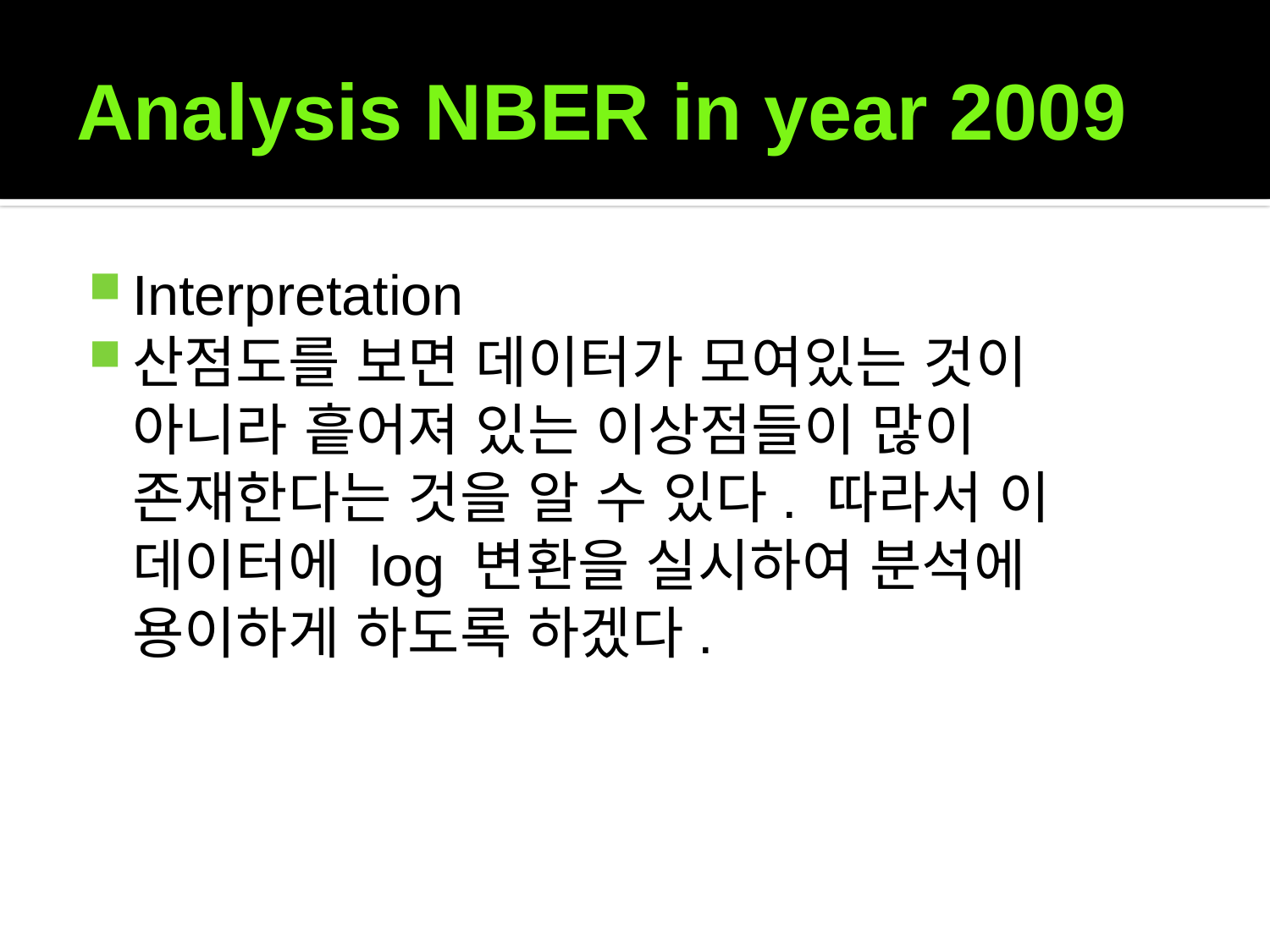

# Analysis NBER in year 2009
Interpretation
산점도를 보면 데이터가 모여있는 것이 아니라 흩어져 있는 이상점들이 많이 존재한다는 것을 알 수 있다. 따라서 이 데이터에 log 변환을 실시하여 분석에 용이하게 하도록 하겠다.